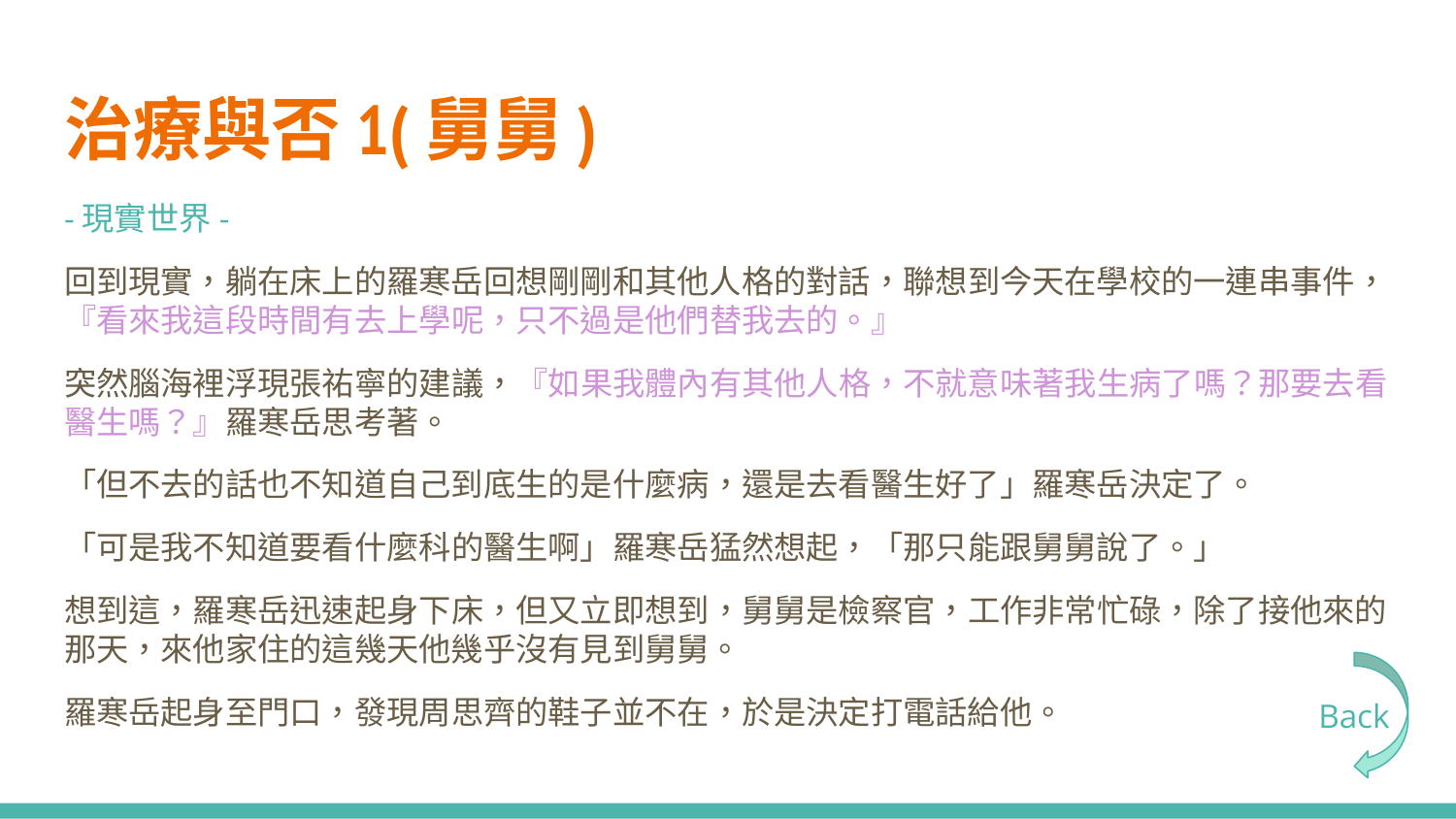

# 治療與否1(舅舅)
-現實世界-
回到現實，躺在床上的羅寒岳回想剛剛和其他人格的對話，聯想到今天在學校的一連串事件，『看來我這段時間有去上學呢，只不過是他們替我去的。』
突然腦海裡浮現張祐寧的建議，『如果我體內有其他人格，不就意味著我生病了嗎？那要去看醫生嗎？』羅寒岳思考著。
「但不去的話也不知道自己到底生的是什麼病，還是去看醫生好了」羅寒岳決定了。
「可是我不知道要看什麼科的醫生啊」羅寒岳猛然想起，「那只能跟舅舅說了。」
想到這，羅寒岳迅速起身下床，但又立即想到，舅舅是檢察官，工作非常忙碌，除了接他來的那天，來他家住的這幾天他幾乎沒有見到舅舅。
羅寒岳起身至門口，發現周思齊的鞋子並不在，於是決定打電話給他。

Back